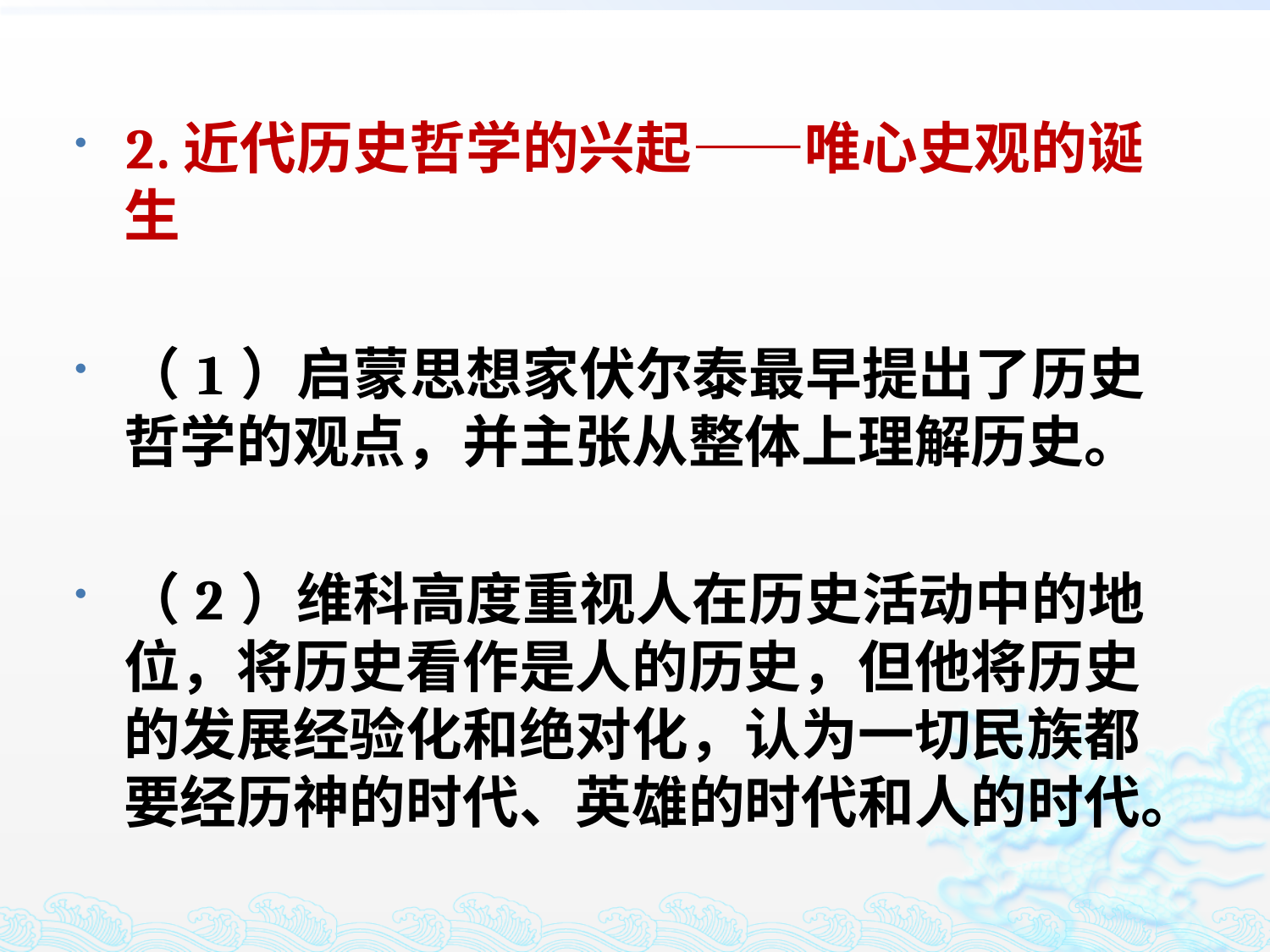

2.近代历史哲学的兴起——唯心史观的诞生

（1）启蒙思想家伏尔泰最早提出了历史哲学的观点，并主张从整体上理解历史。

（2）维科高度重视人在历史活动中的地位，将历史看作是人的历史，但他将历史的发展经验化和绝对化，认为一切民族都要经历神的时代、英雄的时代和人的时代。